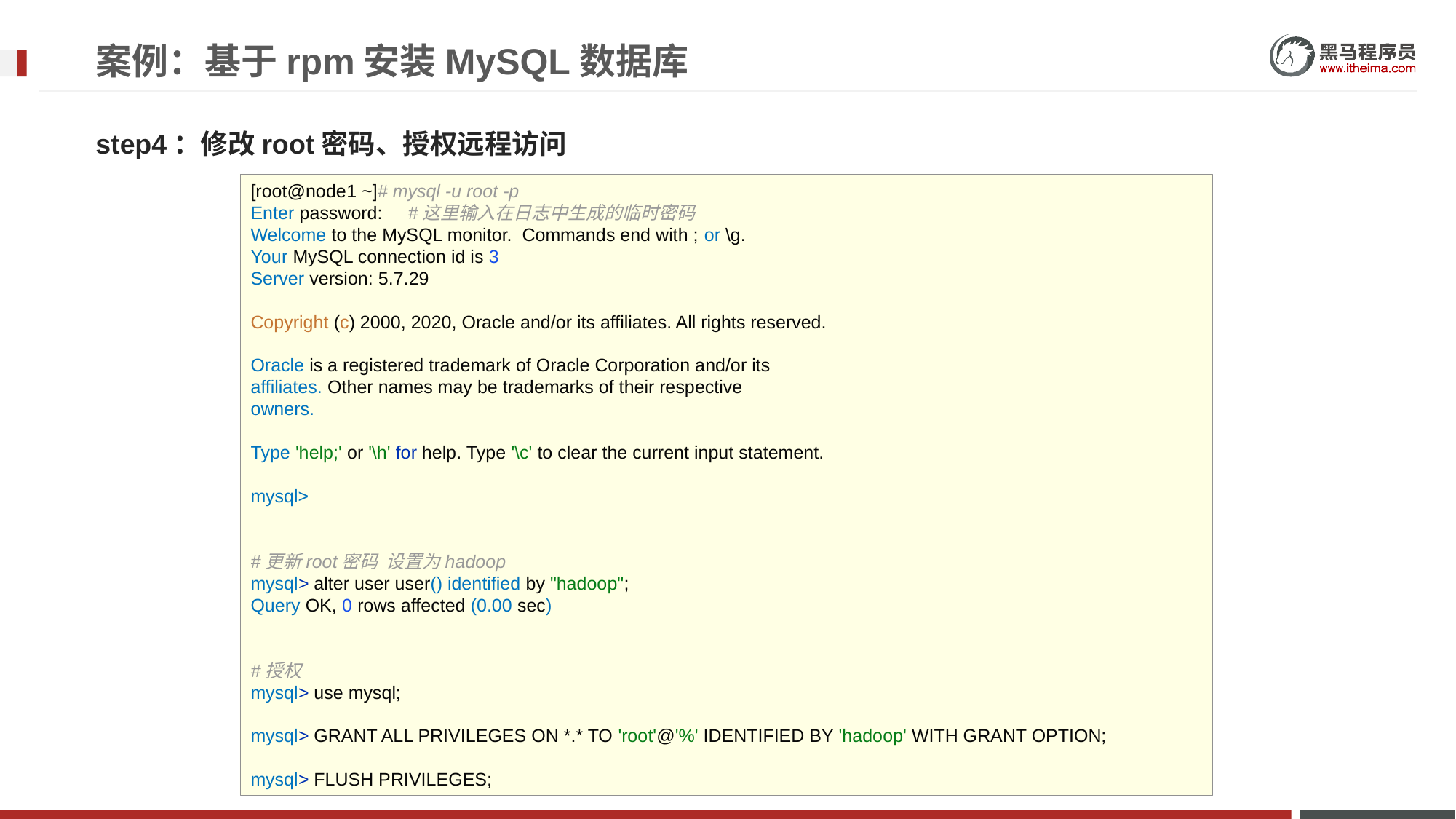

# 案例：基于rpm安装MySQL数据库
step4：修改root密码、授权远程访问
[root@node1 ~]# mysql -u root -p
Enter password:     #这里输入在日志中生成的临时密码
Welcome to the MySQL monitor.  Commands end with ; or \g.
Your MySQL connection id is 3
Server version: 5.7.29
Copyright (c) 2000, 2020, Oracle and/or its affiliates. All rights reserved.
Oracle is a registered trademark of Oracle Corporation and/or its
affiliates. Other names may be trademarks of their respective
owners.
Type 'help;' or '\h' for help. Type '\c' to clear the current input statement.
mysql>
#更新root密码  设置为hadoop
mysql> alter user user() identified by "hadoop";
Query OK, 0 rows affected (0.00 sec)
#授权
mysql> use mysql;
mysql> GRANT ALL PRIVILEGES ON *.* TO 'root'@'%' IDENTIFIED BY 'hadoop' WITH GRANT OPTION;
mysql> FLUSH PRIVILEGES;